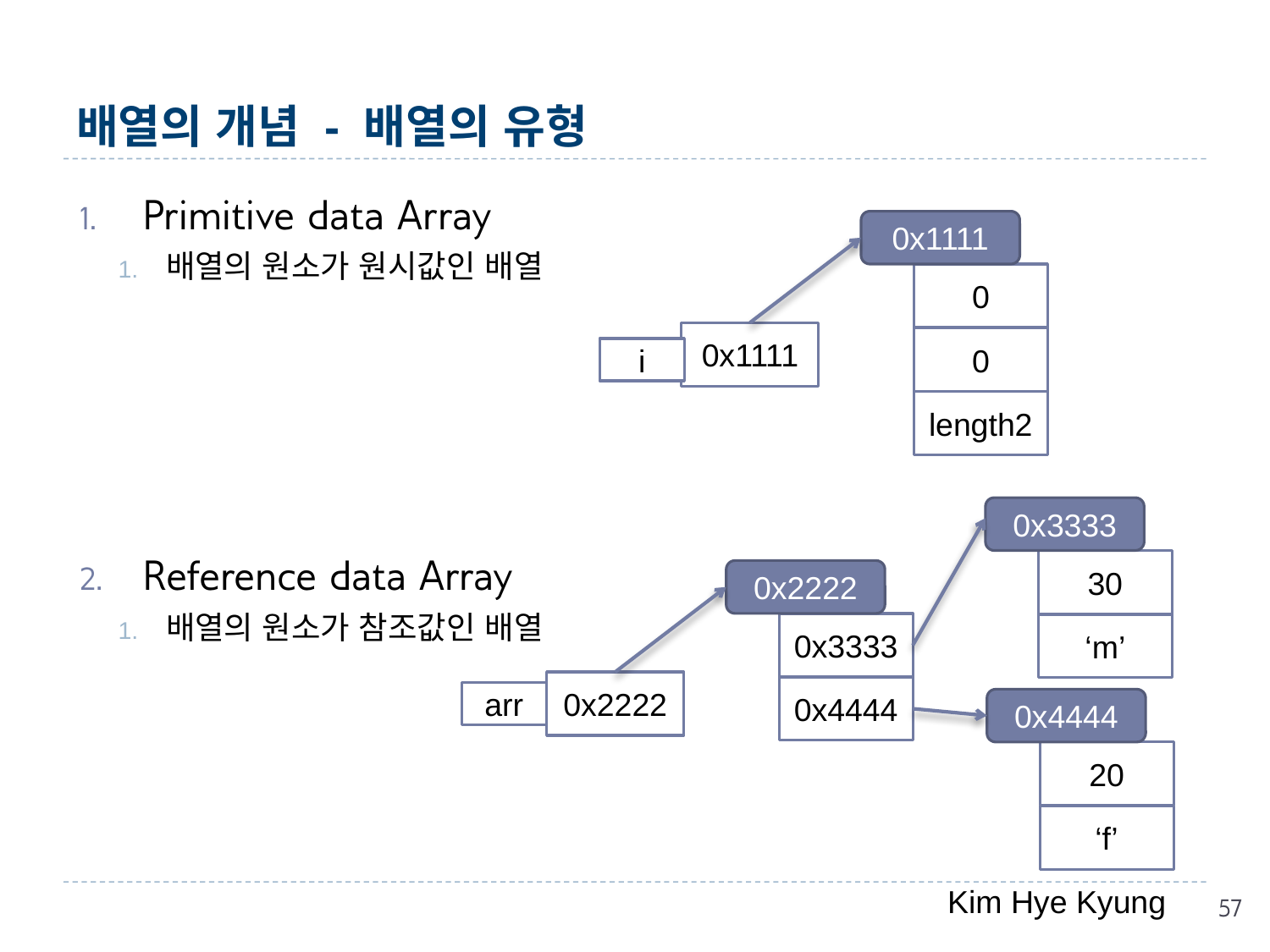

# 배열의 개념 - 배열의 유형
Primitive data Array
배열의 원소가 원시값인 배열

Reference data Array
배열의 원소가 참조값인 배열

0x1111
0
0x1111
0
i
length2
0x3333
30
0x2222
0x3333
‘m’
0x2222
0x4444
arr
0x4444
20
‘f’
57